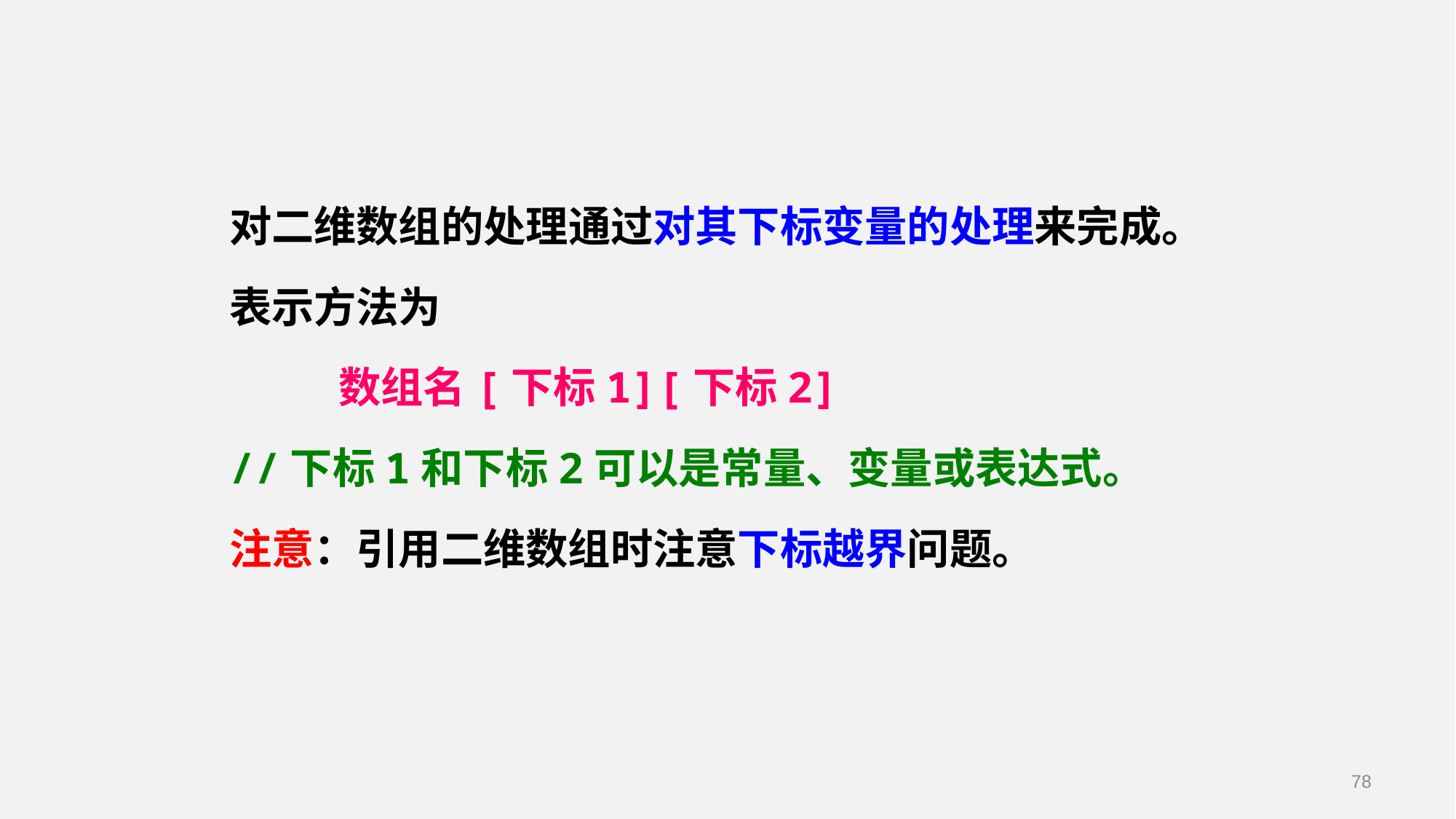

对二维数组的处理通过对其下标变量的处理来完成。
表示方法为
	数组名[下标1][下标2]
//下标1和下标2可以是常量、变量或表达式。
注意：引用二维数组时注意下标越界问题。
78